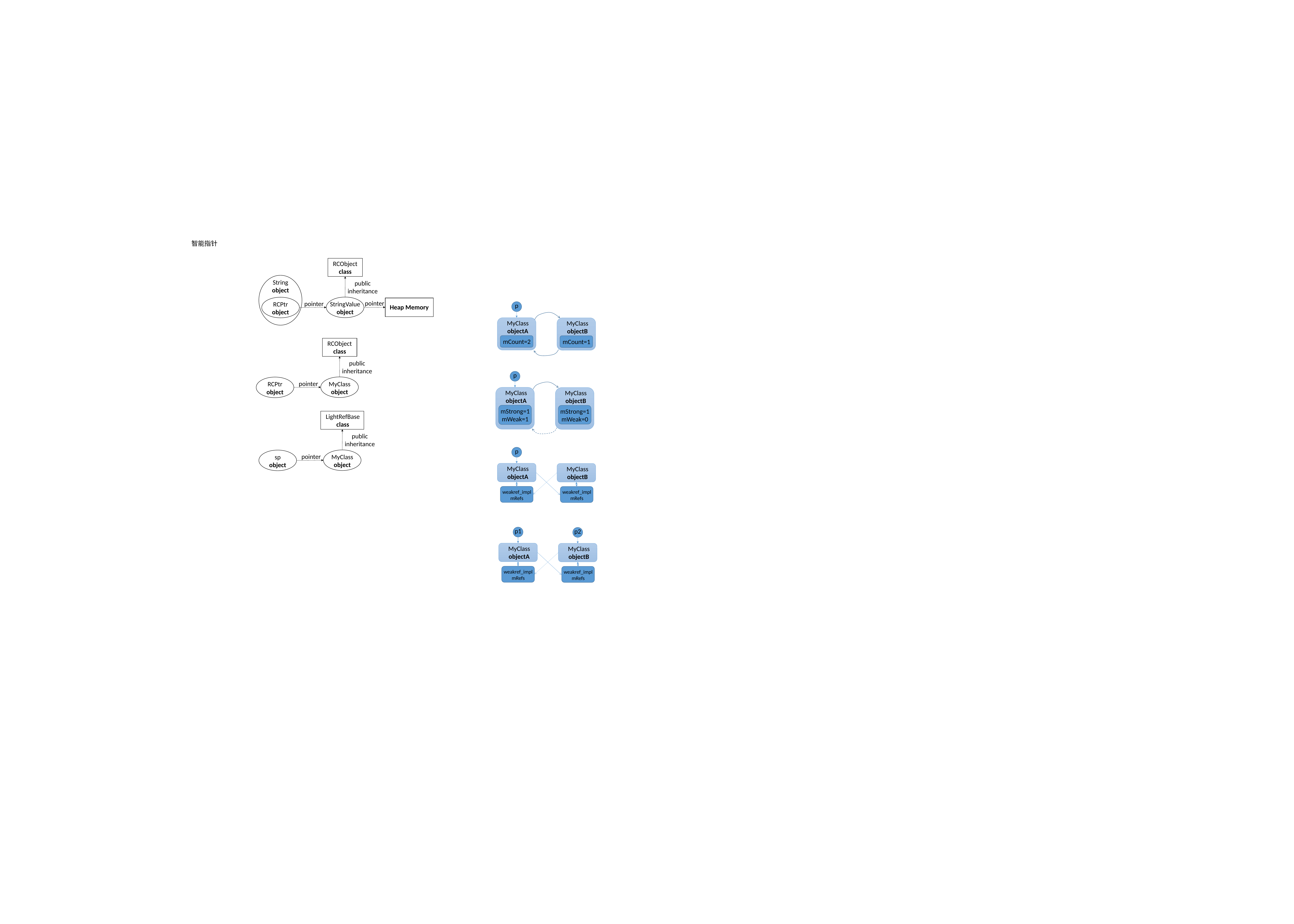

智能指针

RCObject
class

String
object
public
inheritance

pointer

pointer
StringValue
object
RCPtr
object
Heap Memory
p

MyClass
objectA

MyClass
objectB

mCount=2

mCount=1

RCObject
class
public
inheritance

pointer
MyClass
object
RCPtr
object
p

MyClass
objectA

MyClass
objectB

mStrong=1
mWeak=1
mStrong=1
mWeak=0

LightRefBase
class
public
inheritance

pointer
MyClass
object
sp
object
p

MyClass
objectA

MyClass
objectB

weakref_impl
mRefs
weakref_impl
mRefs
p1
p2

MyClass
objectA

MyClass
objectB

weakref_impl
mRefs
weakref_impl
mRefs